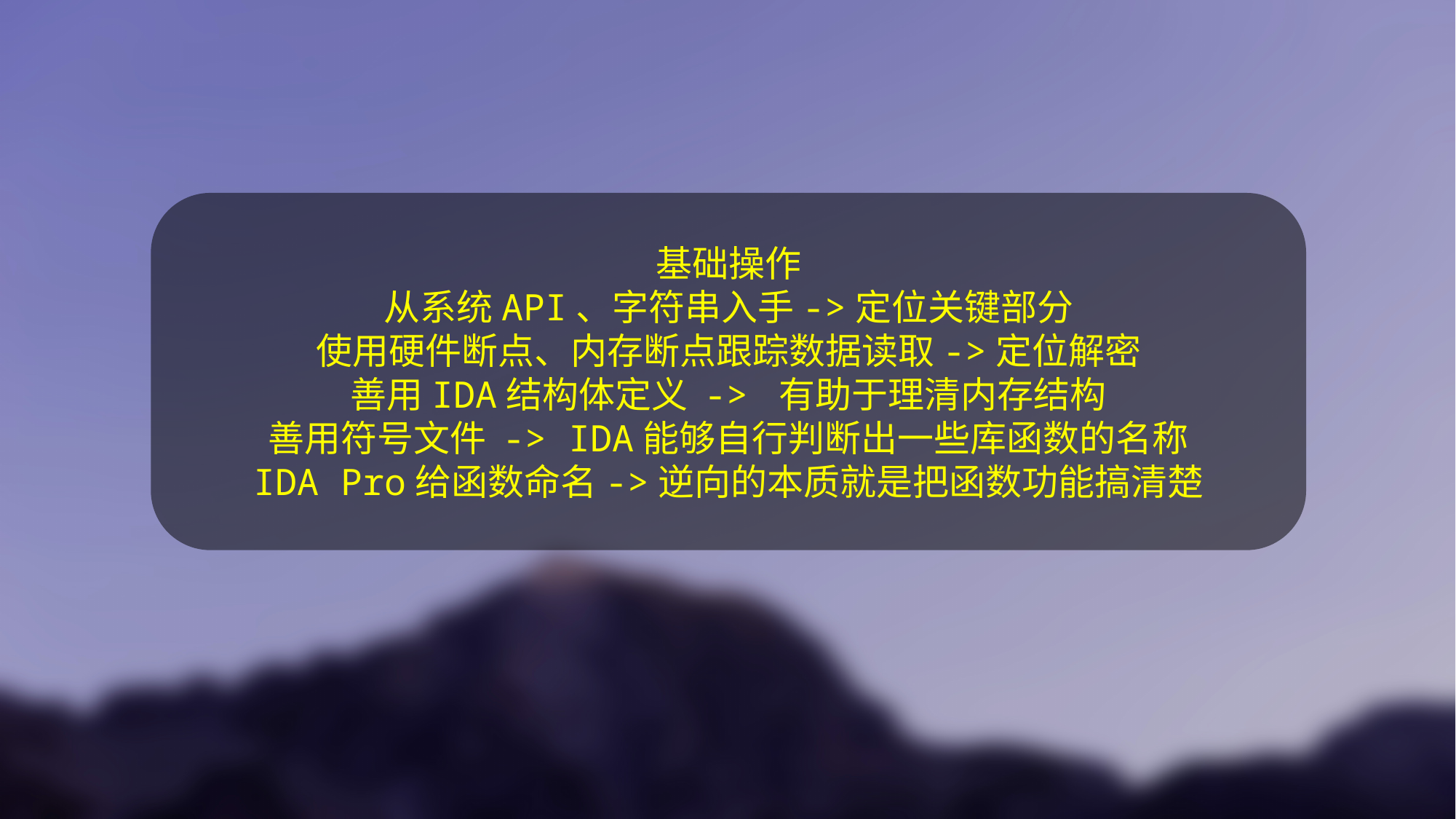

基础操作
从系统API、字符串入手->定位关键部分
使用硬件断点、内存断点跟踪数据读取->定位解密
善用IDA结构体定义 -> 有助于理清内存结构
善用符号文件 -> IDA能够自行判断出一些库函数的名称
IDA Pro给函数命名->逆向的本质就是把函数功能搞清楚